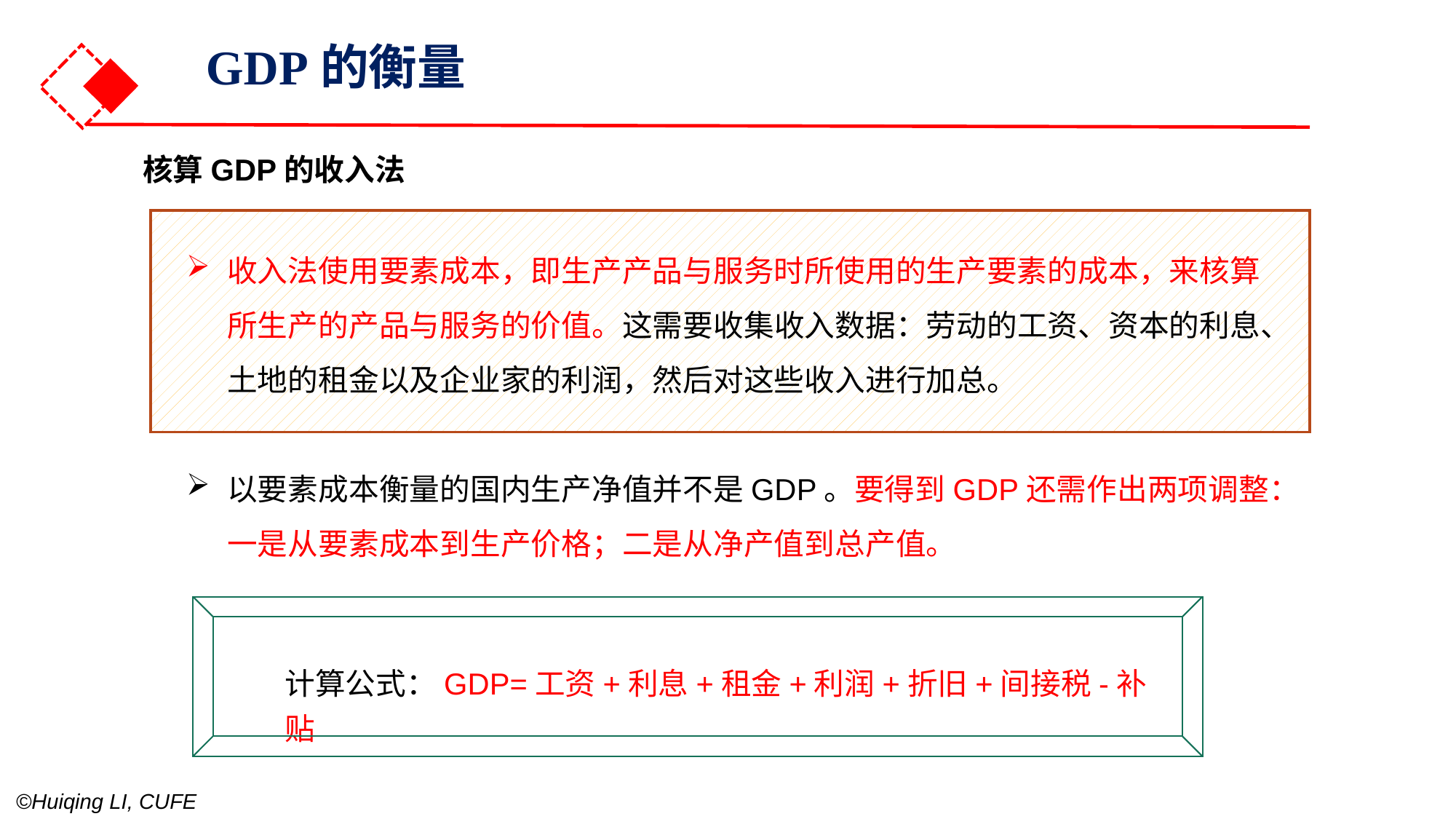

GDP的衡量

核算GDP的收入法

收入法使用要素成本，即生产产品与服务时所使用的生产要素的成本，来核算所生产的产品与服务的价值。这需要收集收入数据：劳动的工资、资本的利息、土地的租金以及企业家的利润，然后对这些收入进行加总。

以要素成本衡量的国内生产净值并不是GDP。要得到GDP还需作出两项调整：一是从要素成本到生产价格；二是从净产值到总产值。

计算公式：GDP=工资+利息+租金+利润+折旧+间接税-补贴